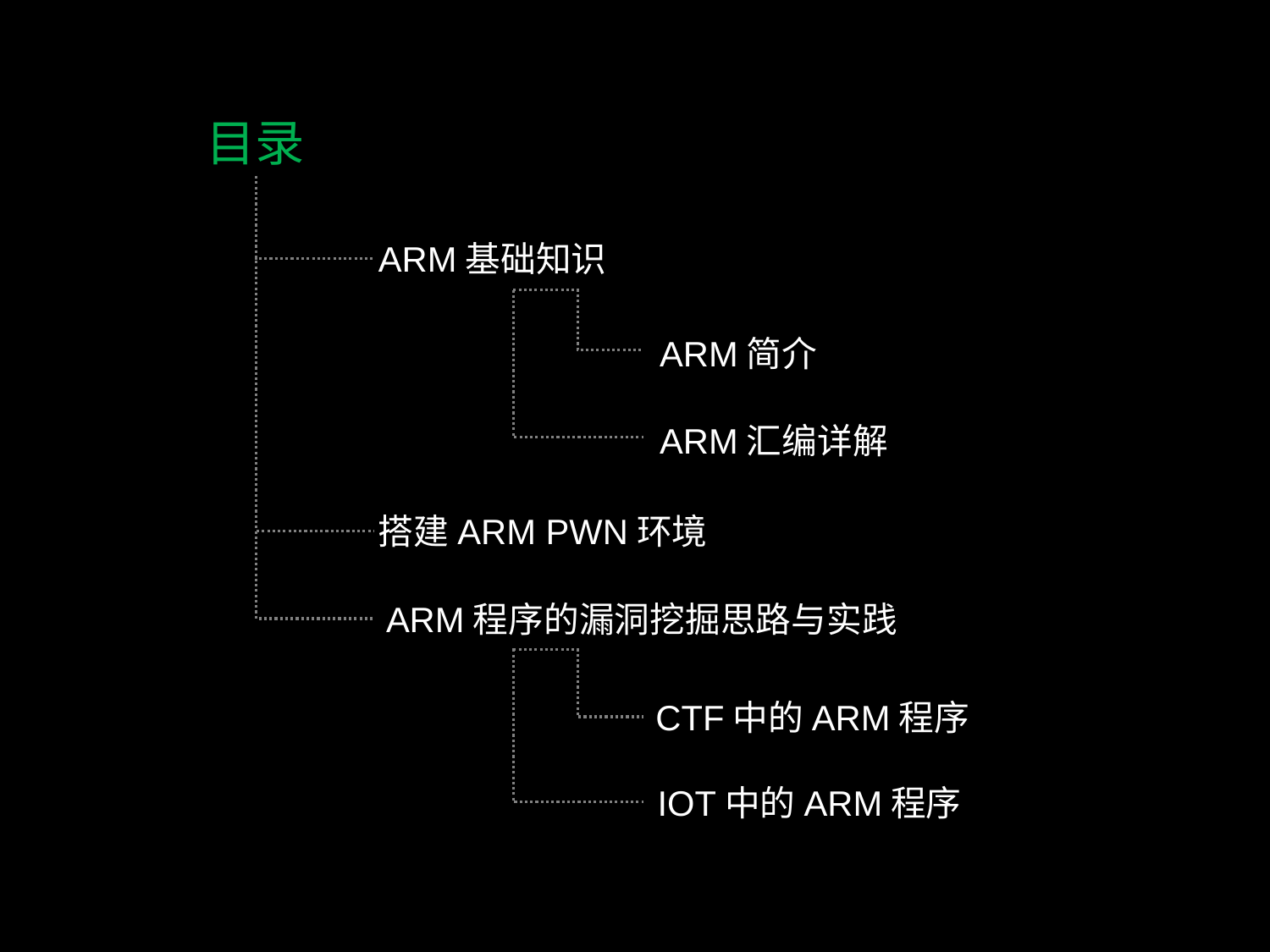

目录
ARM基础知识
 ARM简介
 ARM汇编详解
搭建ARM PWN环境
ARM程序的漏洞挖掘思路与实践
CTF中的ARM程序
 IoT中的ARM程序